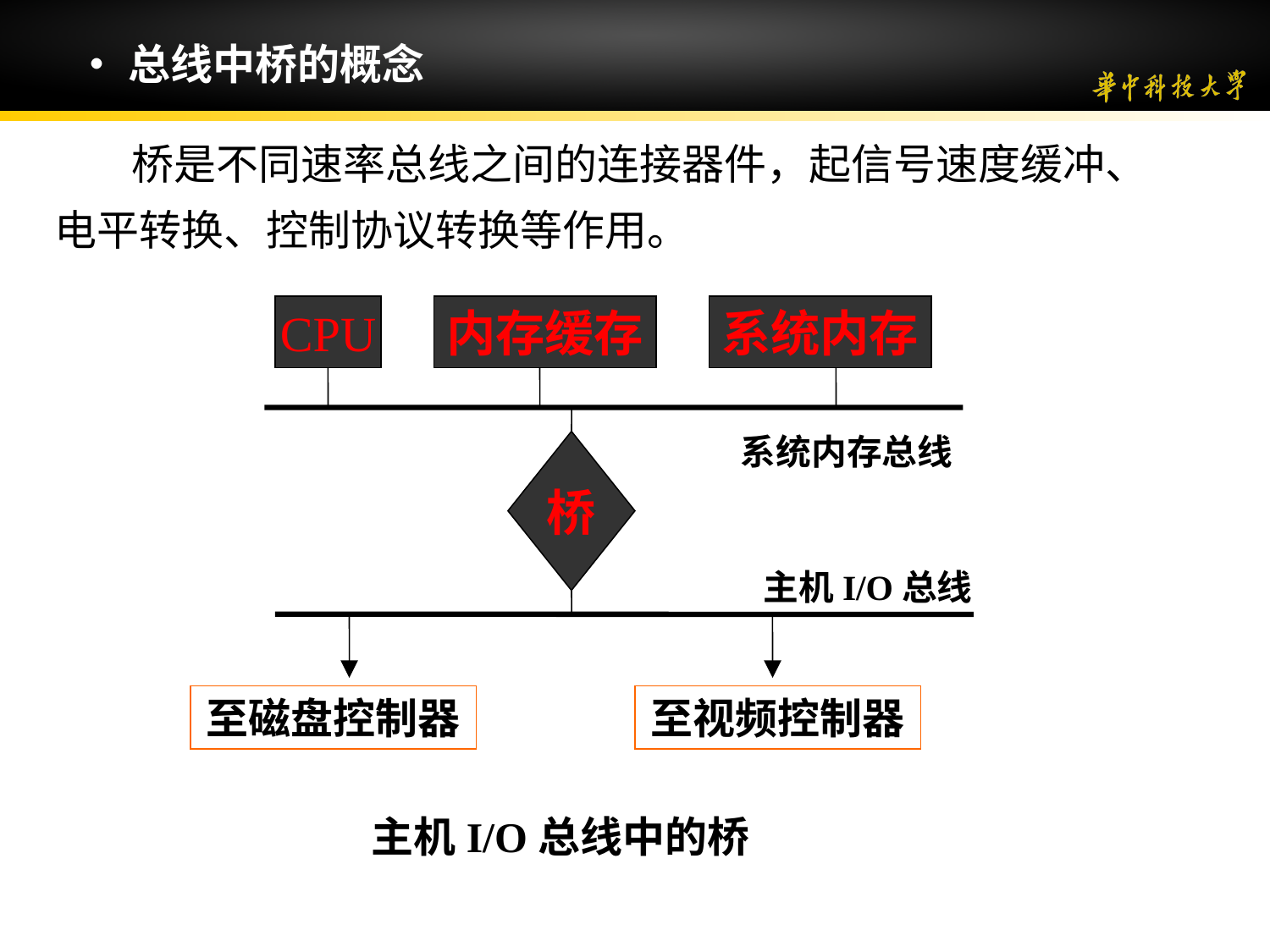

•总线中桥的概念
       桥是不同速率总线之间的连接器件，起信号速度缓冲、电平转换、控制协议转换等作用。
CPU
内存缓存
系统内存

系统内存总线
桥
主机I/O总线

至磁盘控制器
至视频控制器
主机I/O总线中的桥